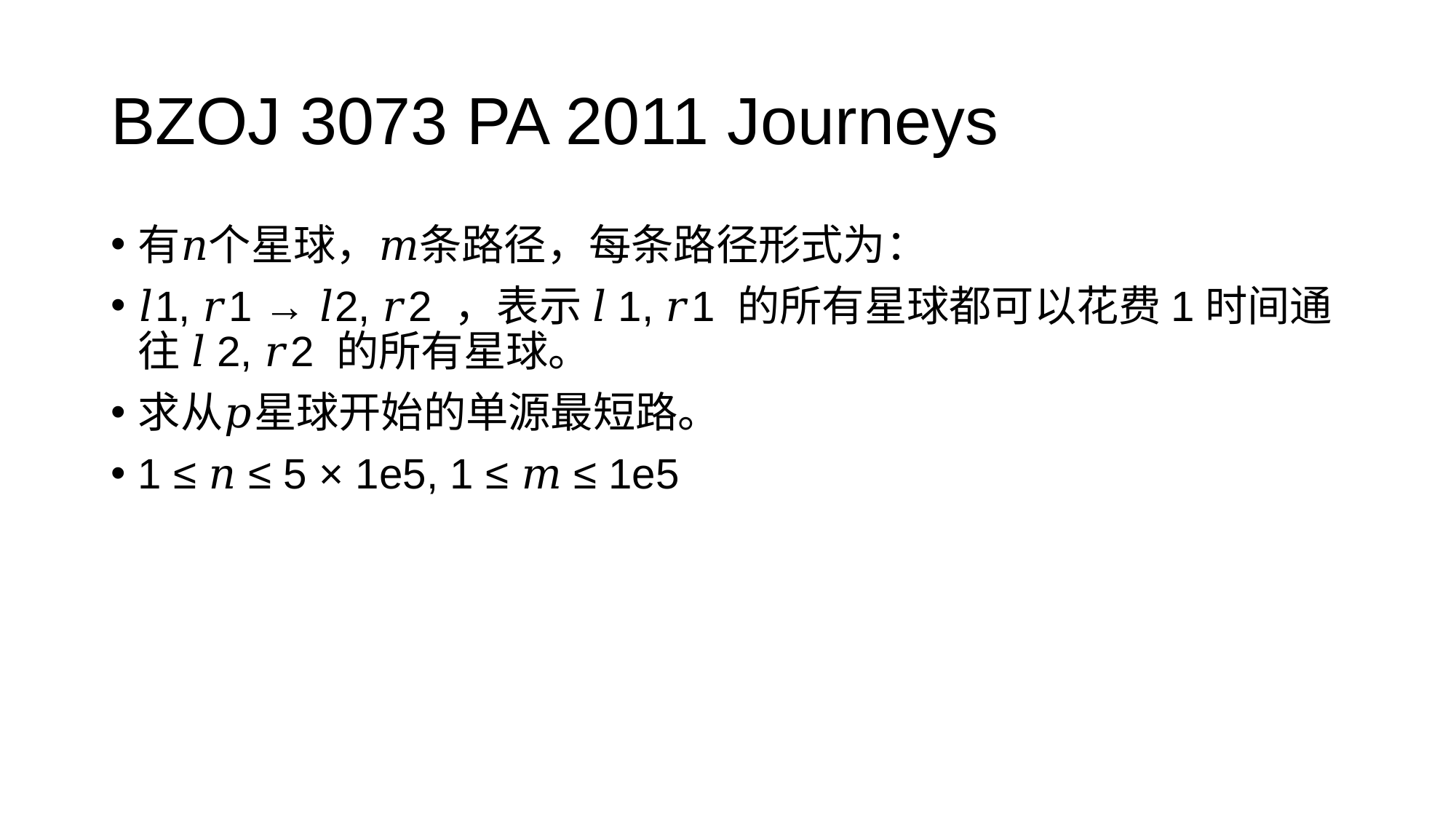

# BZOJ 3073 PA 2011 Journeys
有𝑛个星球，𝑚条路径，每条路径形式为：
𝑙1, 𝑟1 → 𝑙2, 𝑟2 ，表示 𝑙1, 𝑟1 的所有星球都可以花费1时间通往 𝑙2, 𝑟2 的所有星球。
求从𝑝星球开始的单源最短路。
1 ≤ 𝑛 ≤ 5 × 1e5, 1 ≤ 𝑚 ≤ 1e5